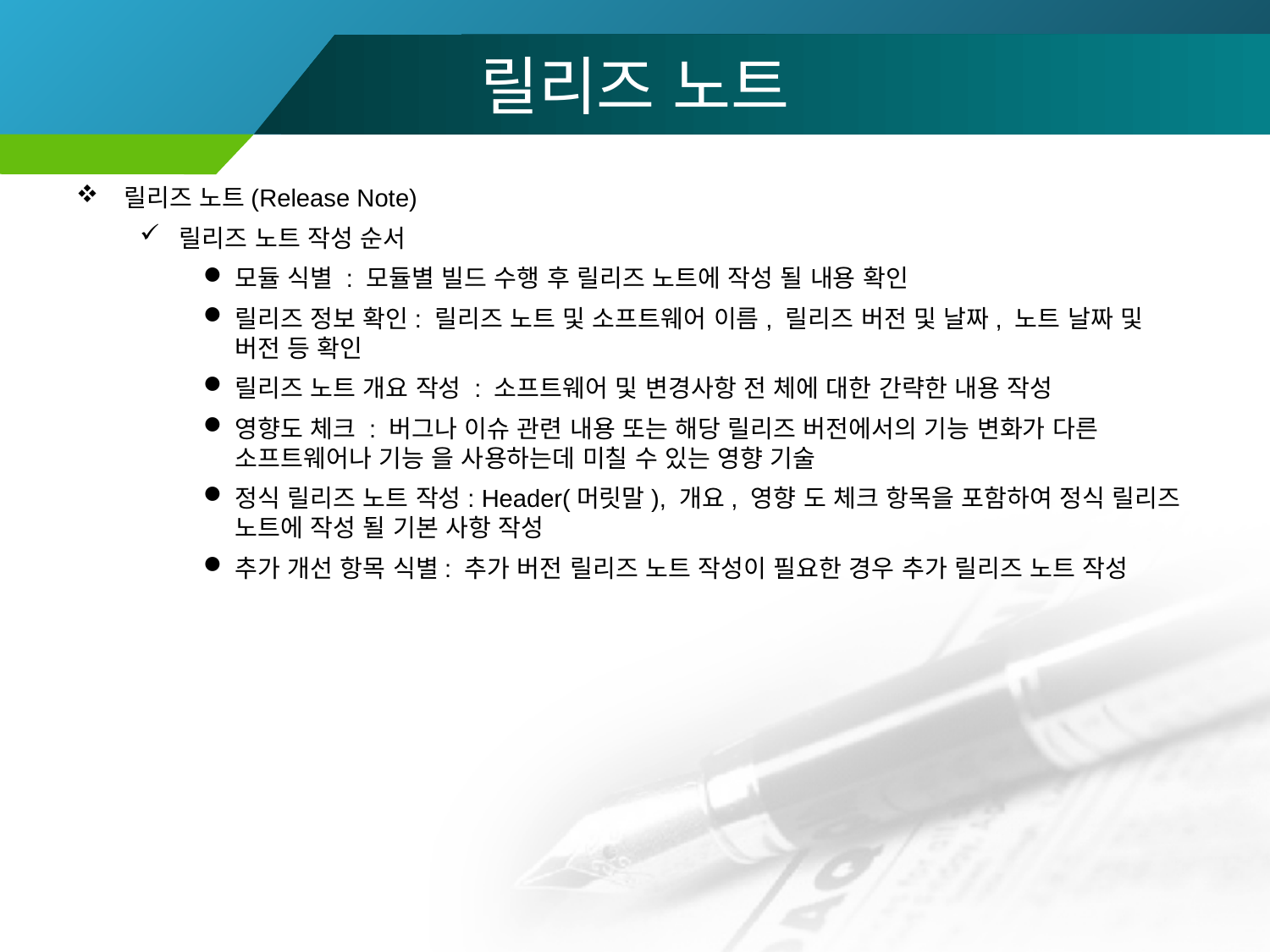

# 릴리즈 노트
릴리즈 노트(Release Note)
릴리즈 노트 작성 순서
모듈 식별 : 모듈별 빌드 수행 후 릴리즈 노트에 작성 될 내용 확인
릴리즈 정보 확인: 릴리즈 노트 및 소프트웨어 이름, 릴리즈 버전 및 날짜, 노트 날짜 및 버전 등 확인
릴리즈 노트 개요 작성 : 소프트웨어 및 변경사항 전 체에 대한 간략한 내용 작성
영향도 체크 : 버그나 이슈 관련 내용 또는 해당 릴리즈 버전에서의 기능 변화가 다른 소프트웨어나 기능 을 사용하는데 미칠 수 있는 영향 기술
정식 릴리즈 노트 작성: Header(머릿말), 개요, 영향 도 체크 항목을 포함하여 정식 릴리즈 노트에 작성 될 기본 사항 작성
추가 개선 항목 식별: 추가 버전 릴리즈 노트 작성이 필요한 경우 추가 릴리즈 노트 작성